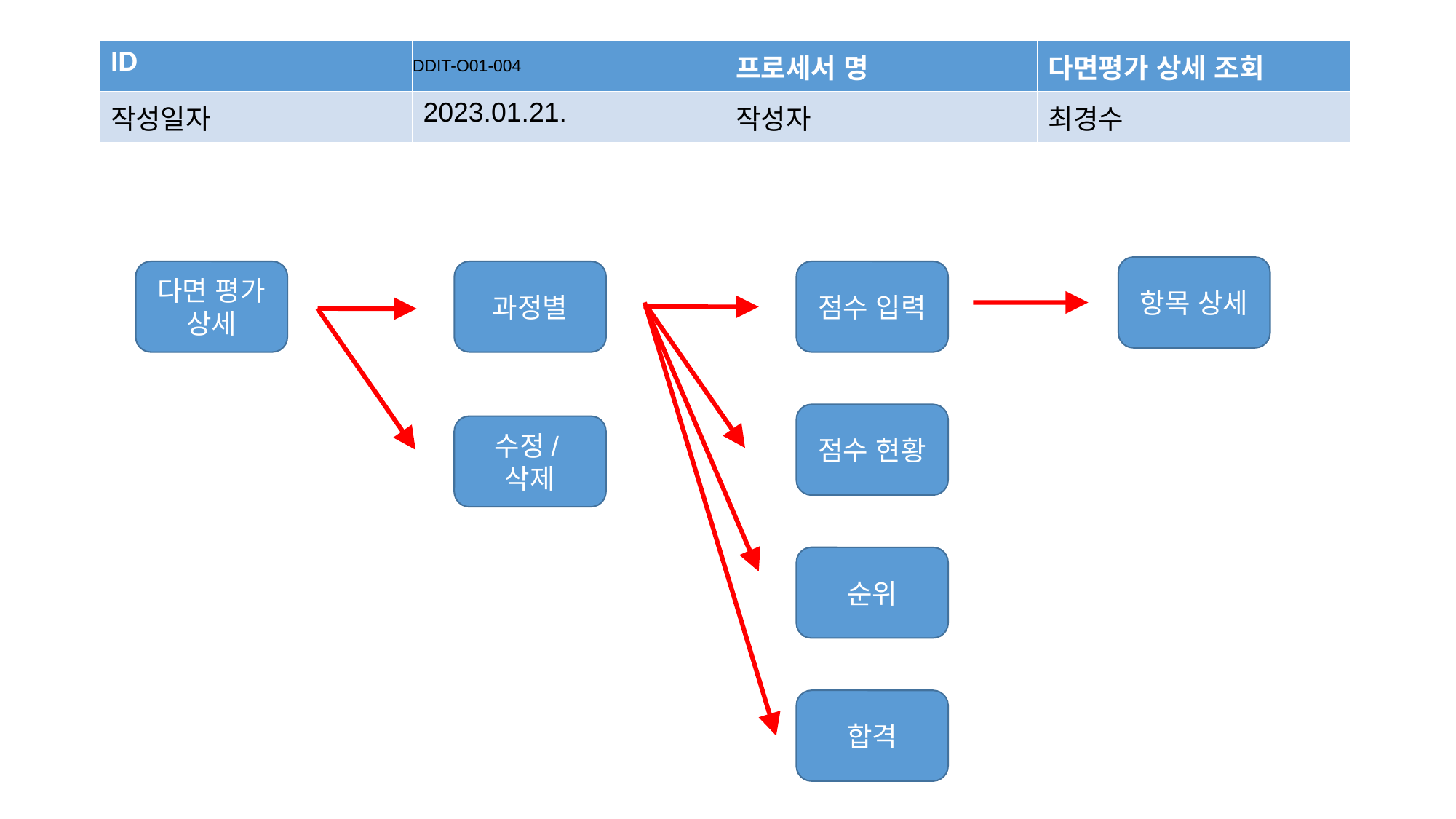

| ID | DDIT-O01-004 | 프로세서 명 | 다면평가 상세 조회 |
| --- | --- | --- | --- |
| 작성일자 | 2023.01.21. | 작성자 | 최경수 |
항목 상세
다면 평가
상세
과정별
점수 입력
점수 현황
수정/삭제
순위
합격